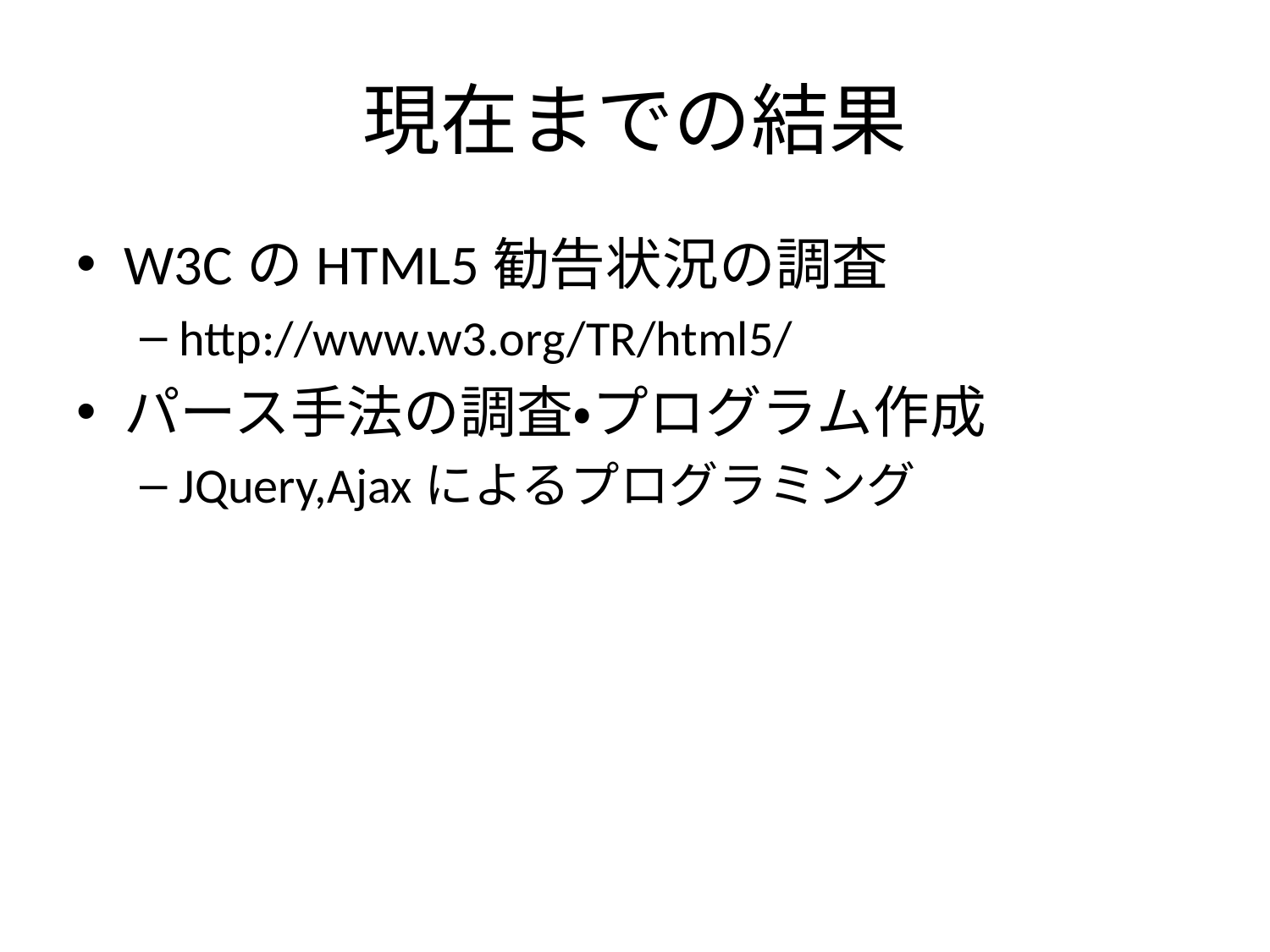

# 現在までの結果
W3CのHTML5勧告状況の調査
http://www.w3.org/TR/html5/
パース手法の調査・プログラム作成
JQuery,Ajaxによるプログラミング